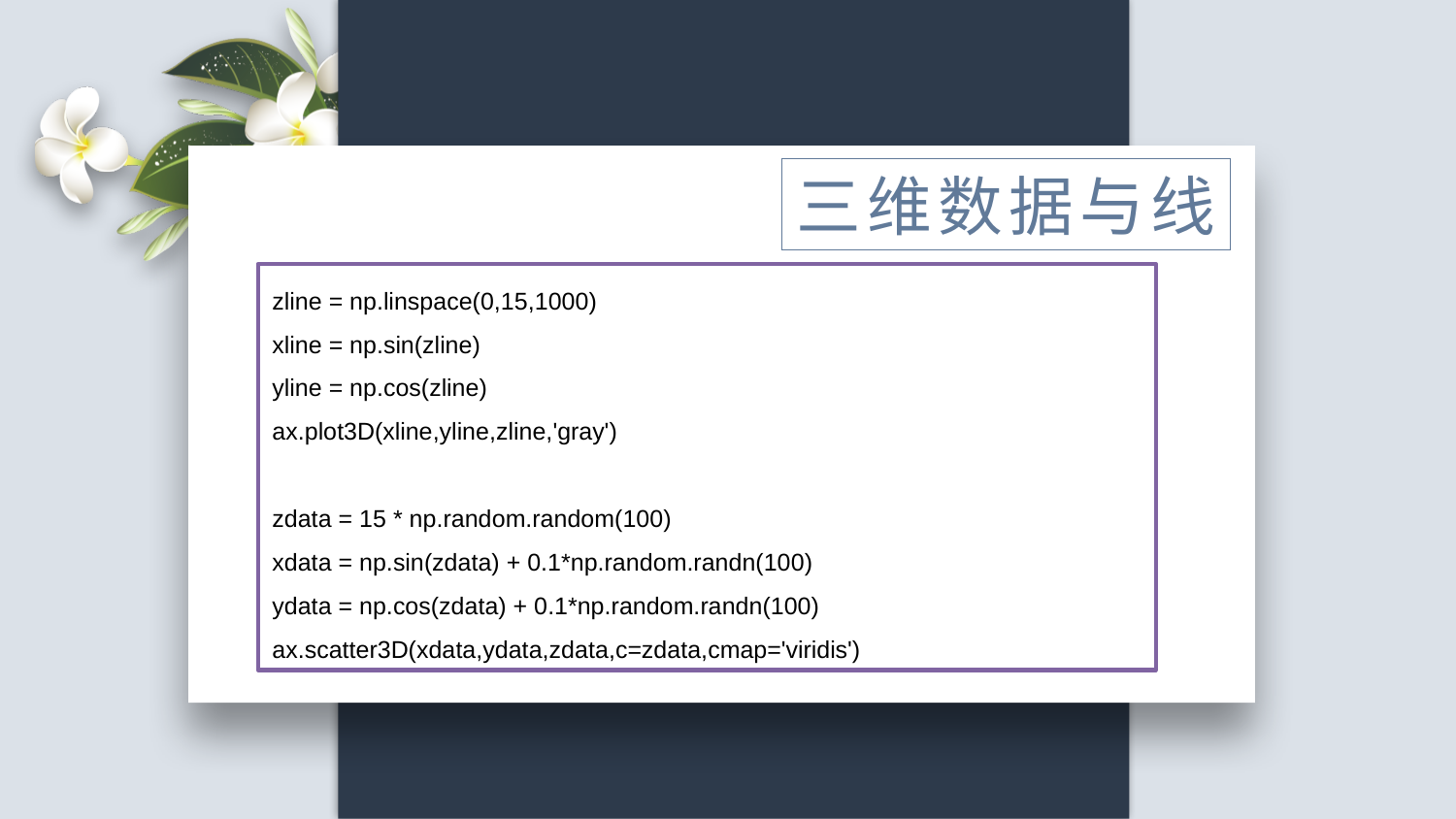

三维数据与线
zline = np.linspace(0,15,1000)
xline = np.sin(zline)
yline = np.cos(zline)
ax.plot3D(xline,yline,zline,'gray')

zdata = 15 * np.random.random(100)
xdata = np.sin(zdata) + 0.1*np.random.randn(100)
ydata = np.cos(zdata) + 0.1*np.random.randn(100)
ax.scatter3D(xdata,ydata,zdata,c=zdata,cmap='viridis')